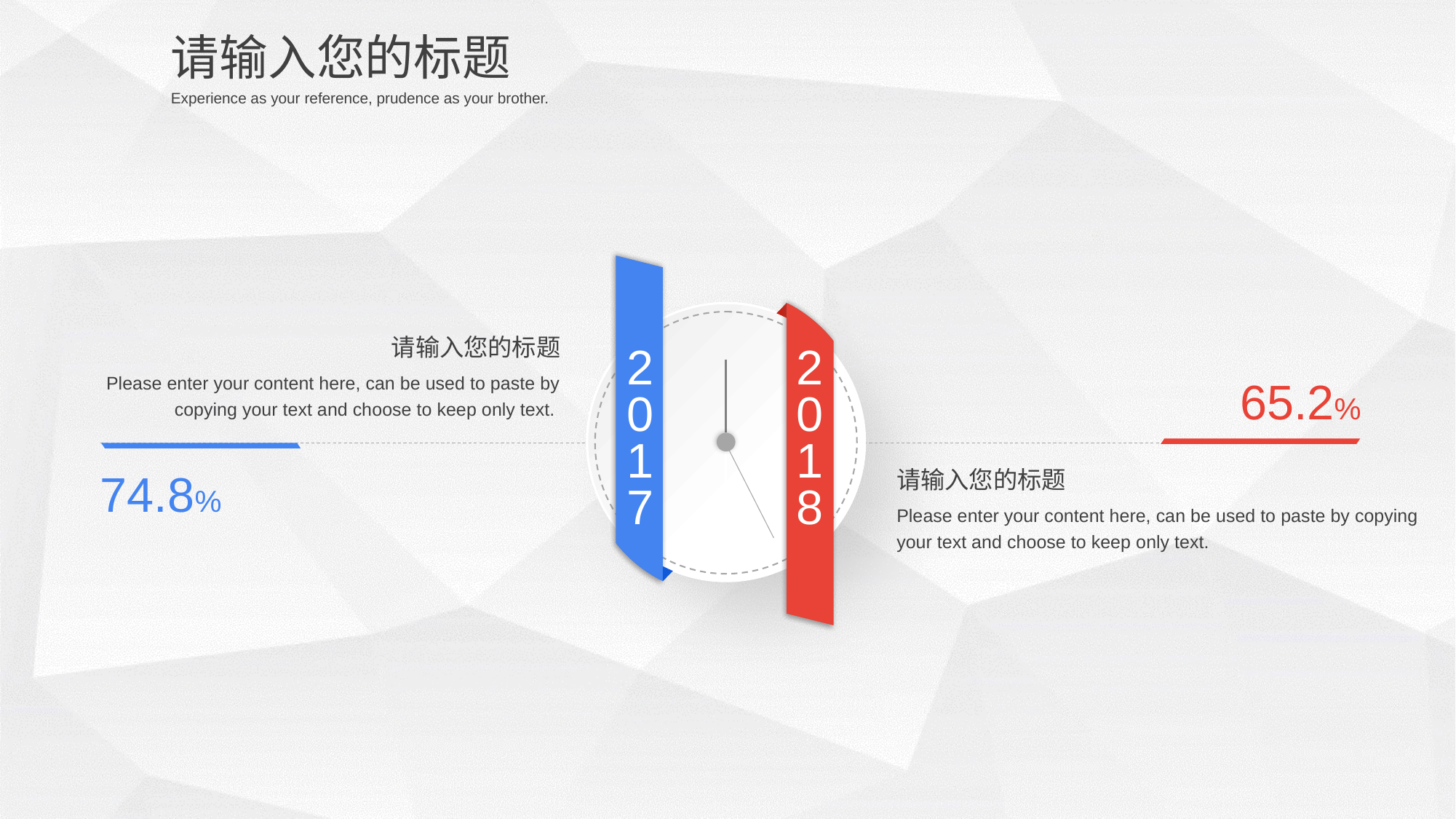

请输入您的标题
Experience as your reference, prudence as your brother.

请输入您的标题
2
0
1
7
2
0
1
8
Please enter your content here, can be used to paste by copying your text and choose to keep only text.
65.2%

74.8%
请输入您的标题
Please enter your content here, can be used to paste by copying your text and choose to keep only text.